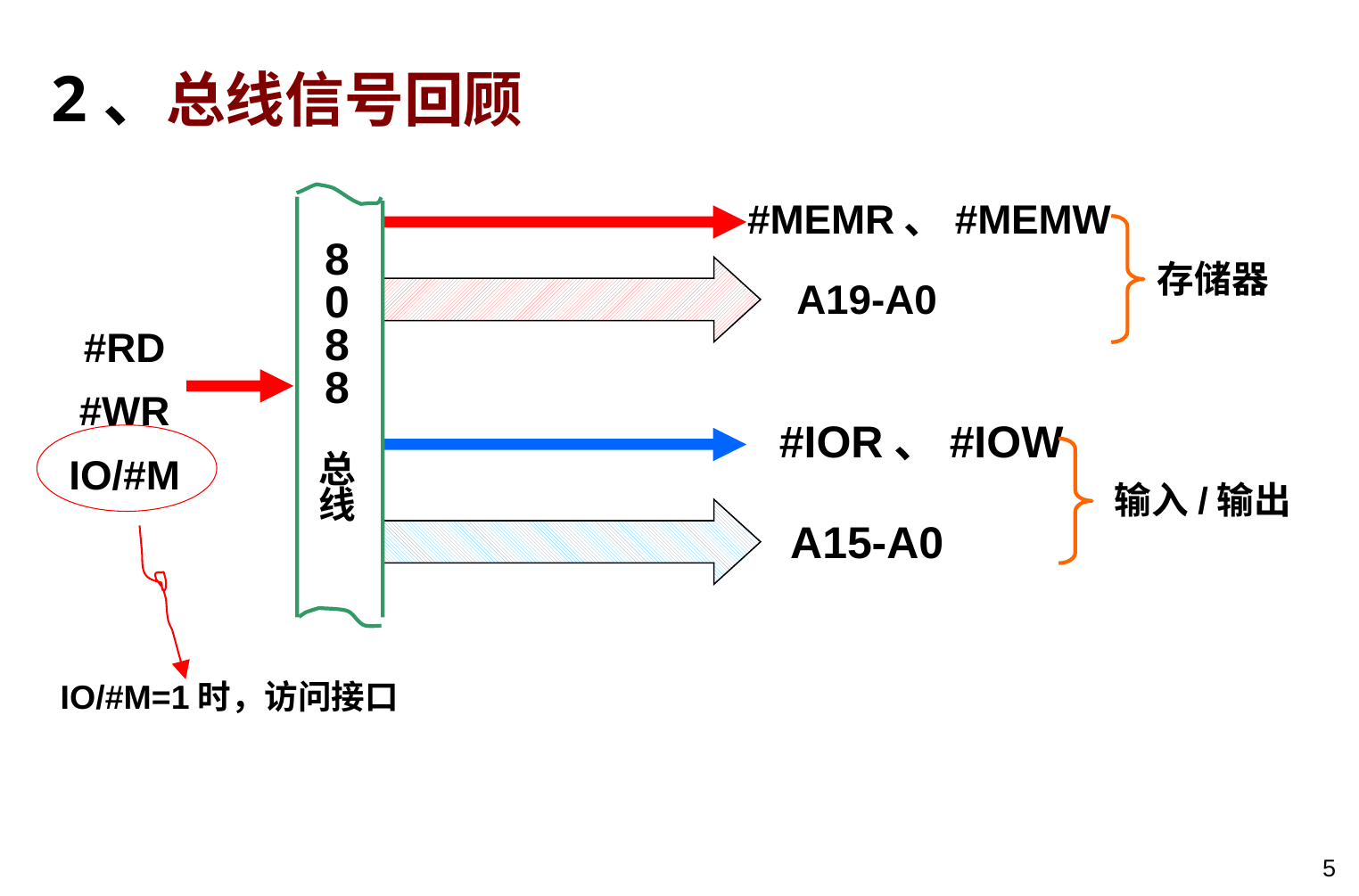

# 2、总线信号回顾

#MEMR、#MEMW

8088

总
线

存储器
A19-A0
#RD
#WR
IO/#M

#IOR、#IOW

输入/输出

A15-A0

IO/#M=1时，访问接口
5